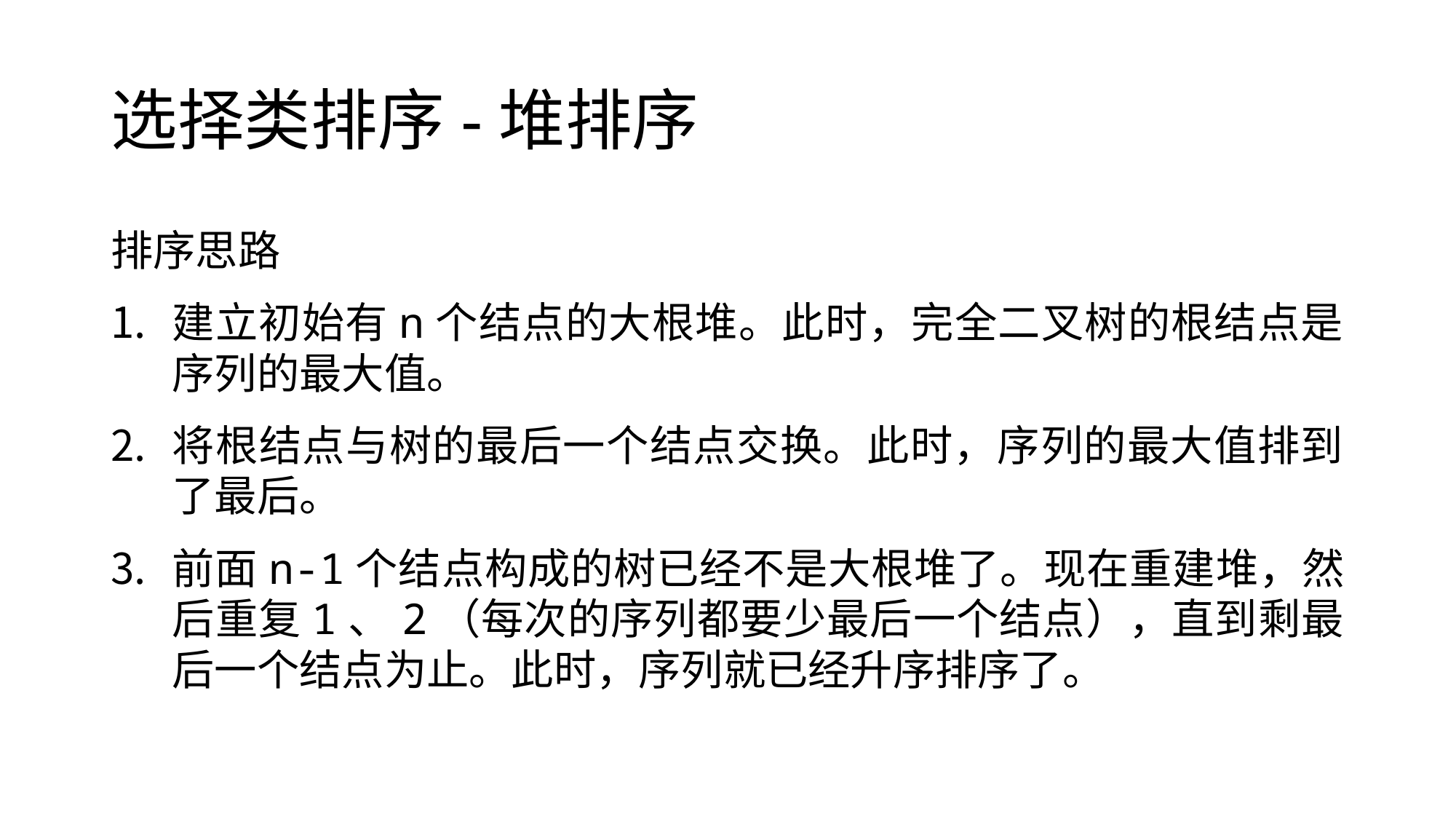

# 选择类排序-堆排序
排序思路
建立初始有n个结点的大根堆。此时，完全二叉树的根结点是序列的最大值。
将根结点与树的最后一个结点交换。此时，序列的最大值排到了最后。
前面n-1个结点构成的树已经不是大根堆了。现在重建堆，然后重复1、2（每次的序列都要少最后一个结点），直到剩最后一个结点为止。此时，序列就已经升序排序了。